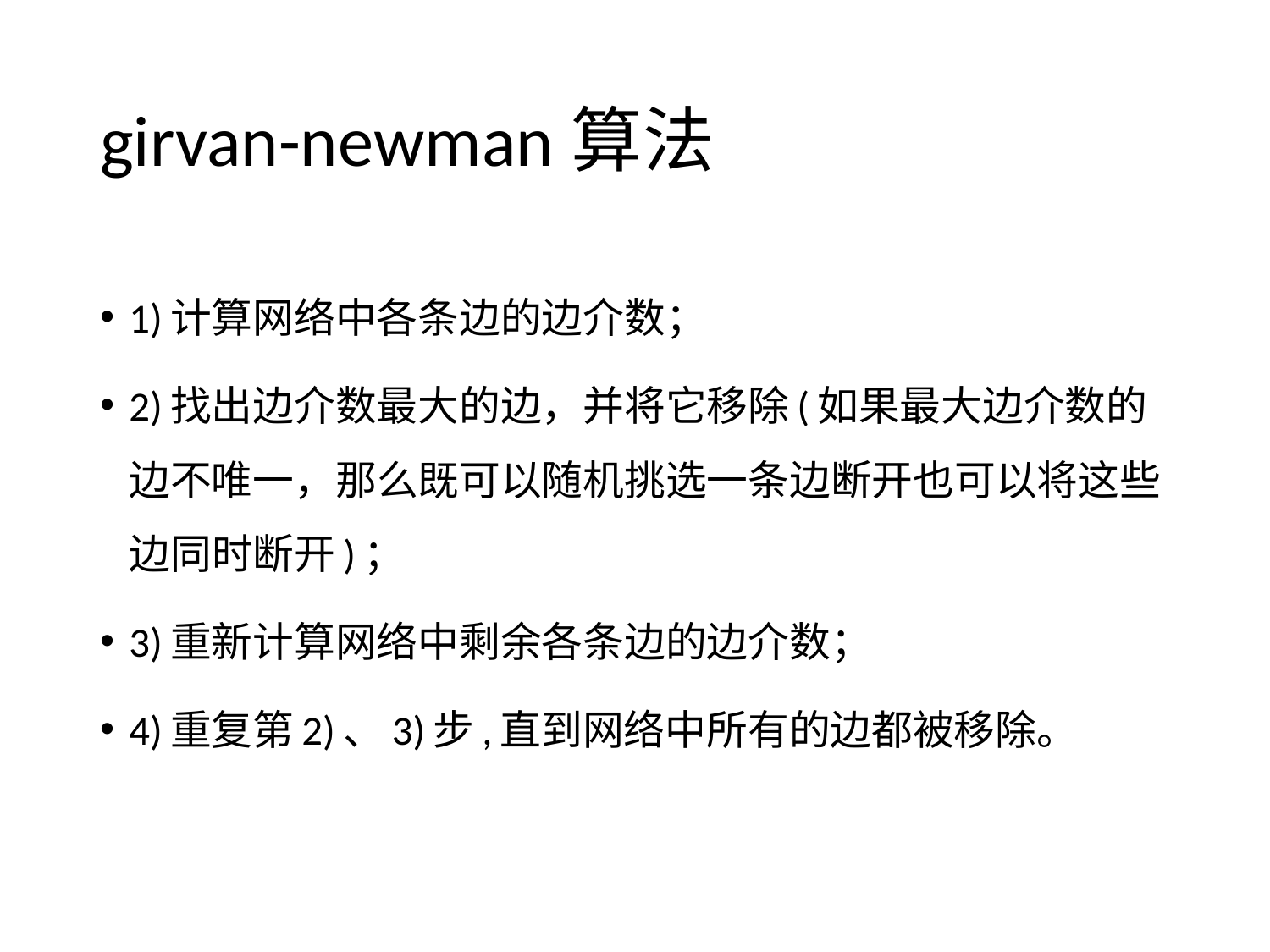

# girvan-newman算法
1)计算网络中各条边的边介数；
2)找出边介数最大的边，并将它移除(如果最大边介数的边不唯一，那么既可以随机挑选一条边断开也可以将这些边同时断开)；
3)重新计算网络中剩余各条边的边介数；
4)重复第2)、3)步,直到网络中所有的边都被移除。